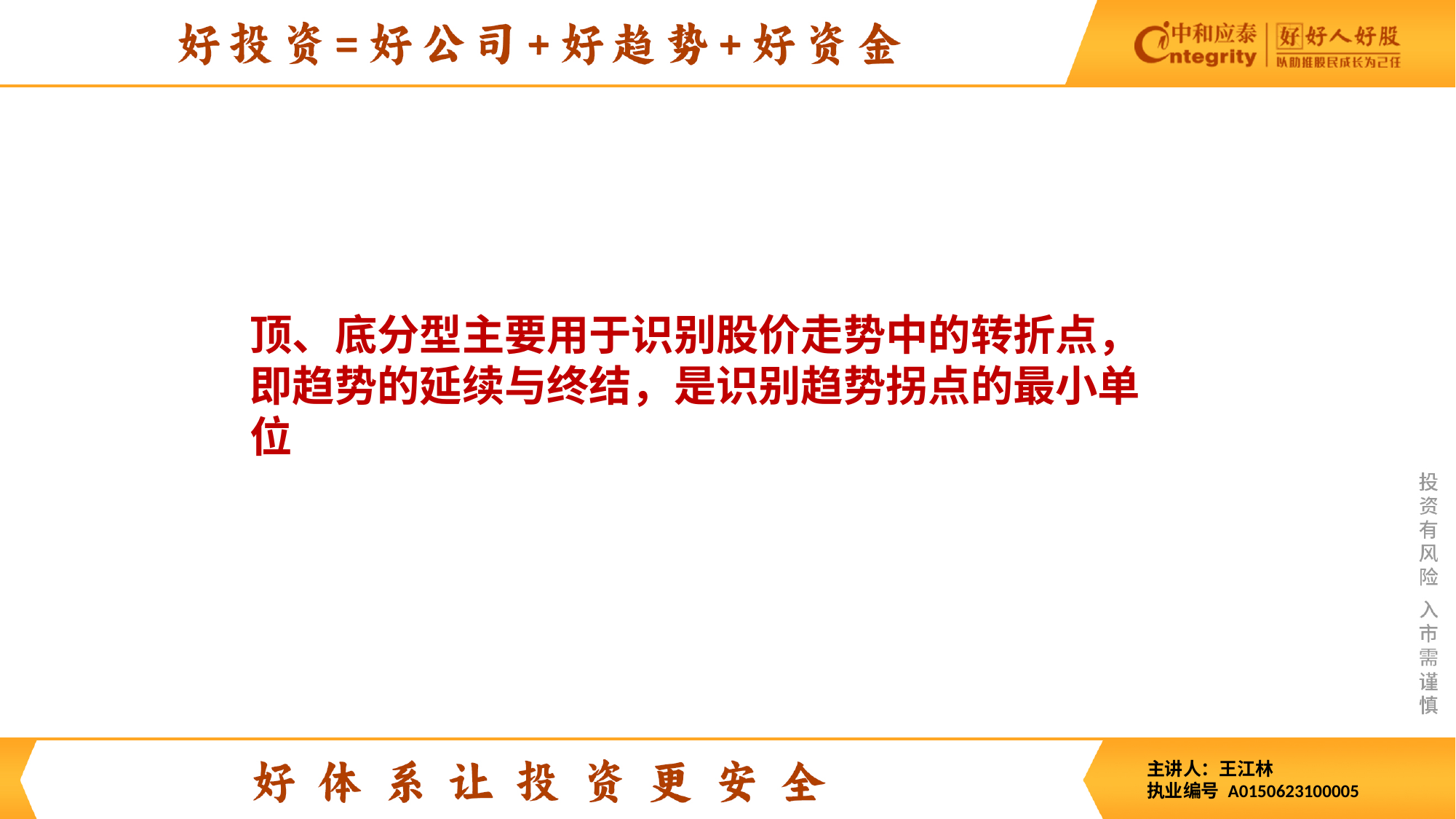

顶、底分型主要用于识别股价走势中的转折点，即趋势的延续与终结，是识别趋势拐点的最小单位
主讲人：王江林
执业编号 A0150623100005